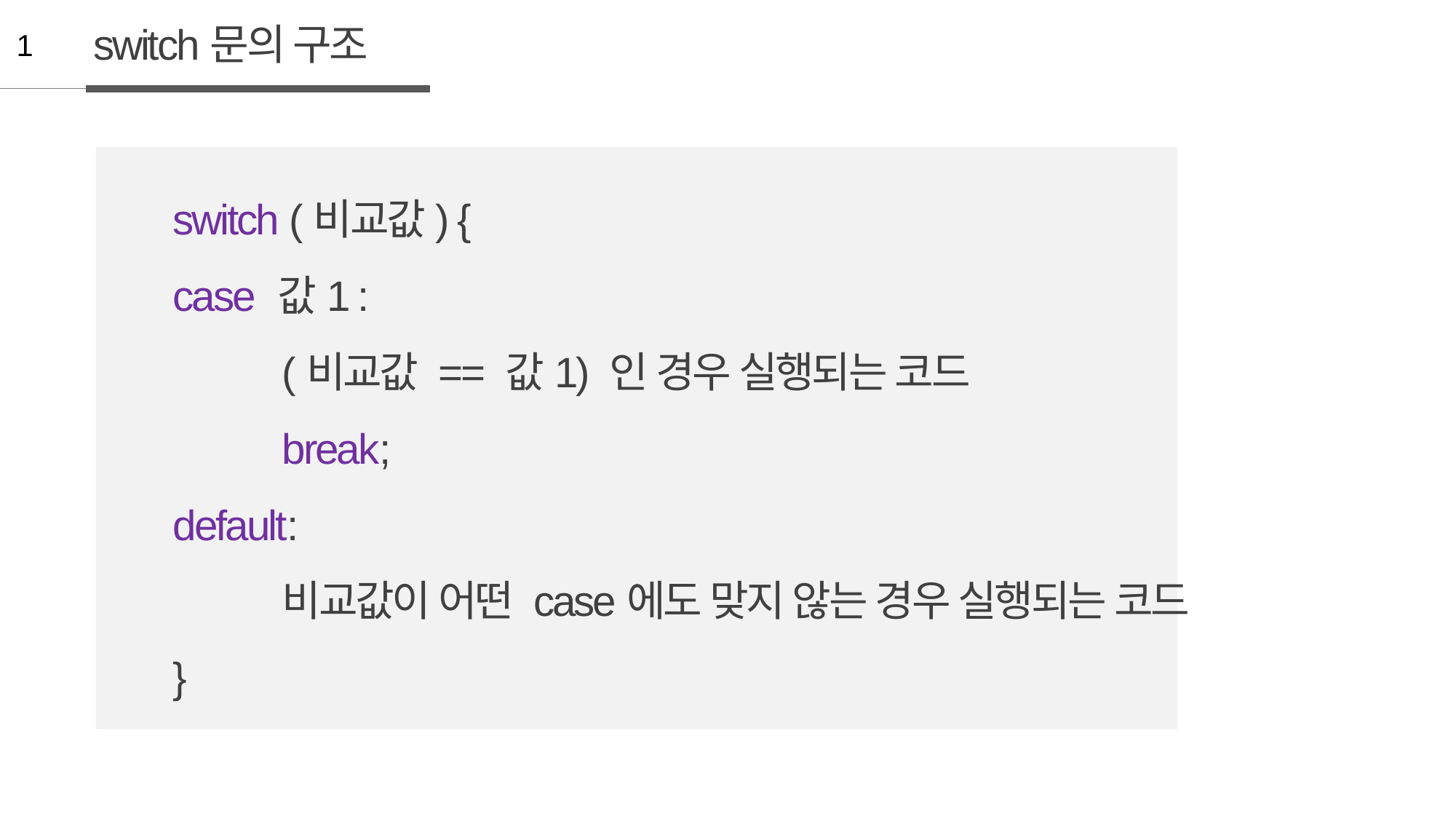

switch문의 구조
1

switch (비교값) {
case 값1 :
	(비교값 == 값1) 인 경우 실행되는 코드
	break;
default:
	비교값이 어떤 case에도 맞지 않는 경우 실행되는 코드
}